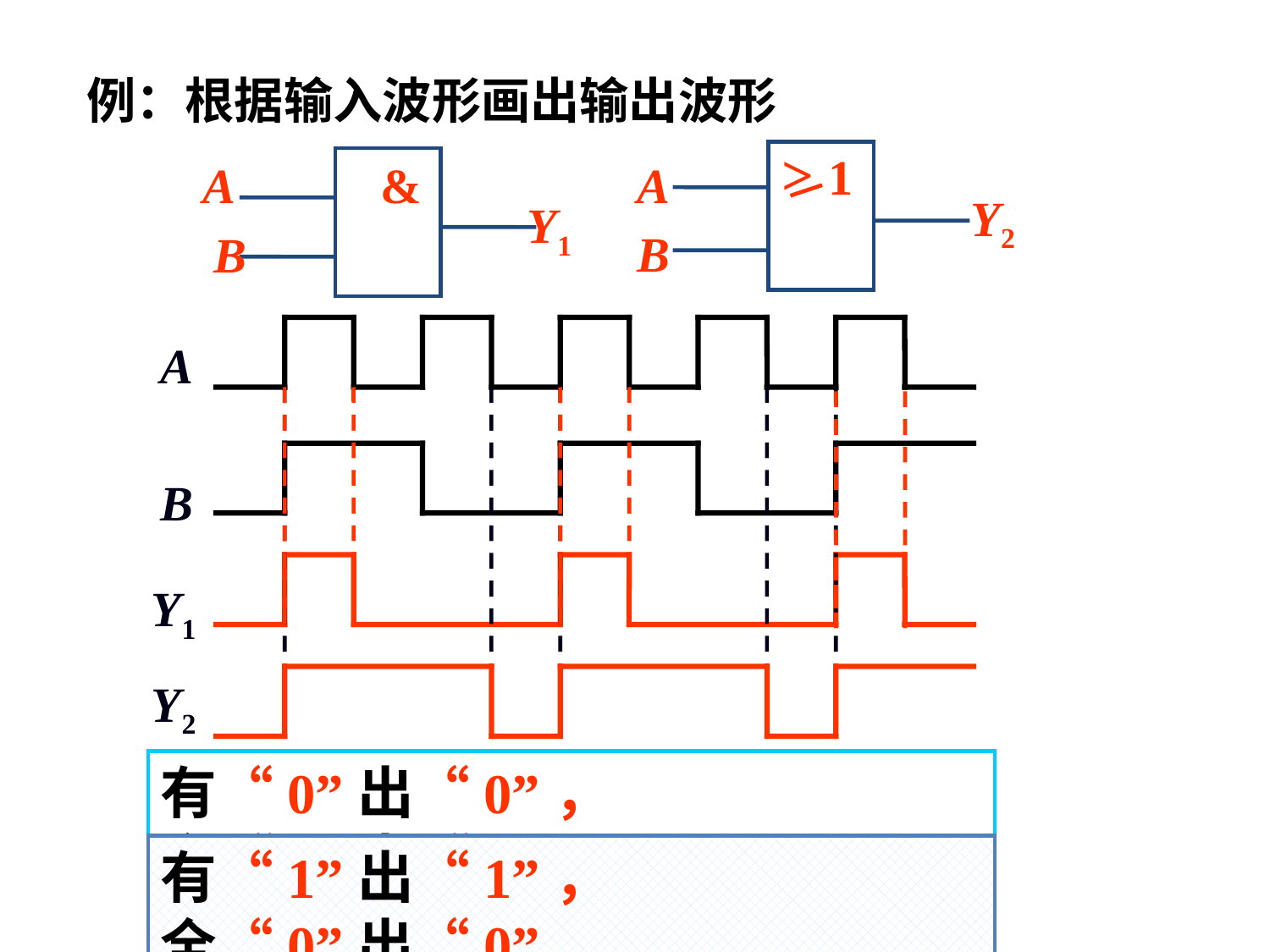

例：根据输入波形画出输出波形
> 1

A
Y2

B

A

Y1

B

&

A

B

Y1

Y2

有“0”出“0”，全“1”出“1”
有“1”出“1”，全“0”出“0”